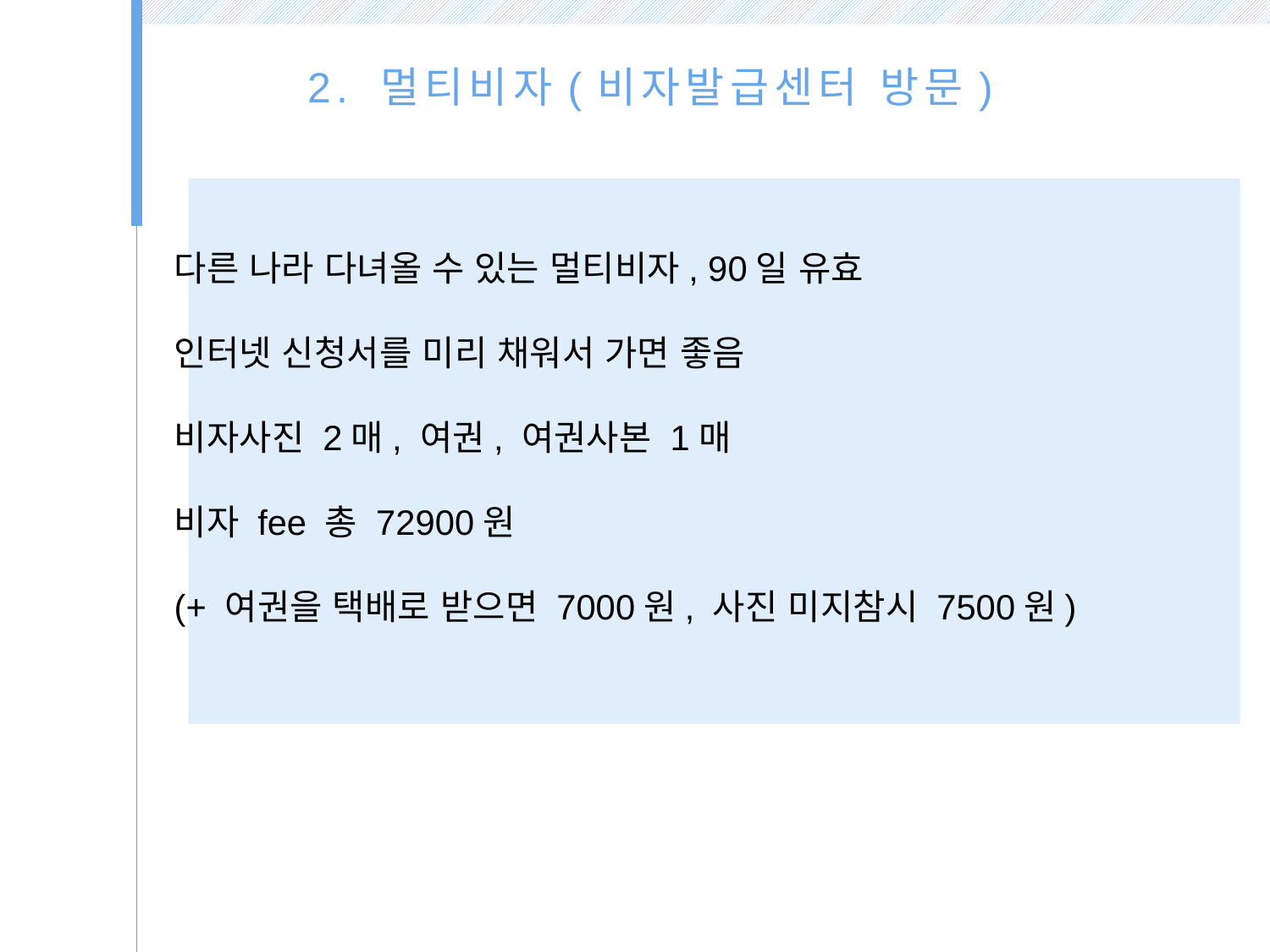

2. 멀티비자(비자발급센터 방문)

다른 나라 다녀올 수 있는 멀티비자, 90일 유효
인터넷 신청서를 미리 채워서 가면 좋음
비자사진 2매, 여권, 여권사본 1매
비자 fee 총 72900원
(+ 여권을 택배로 받으면 7000원, 사진 미지참시 7500원)